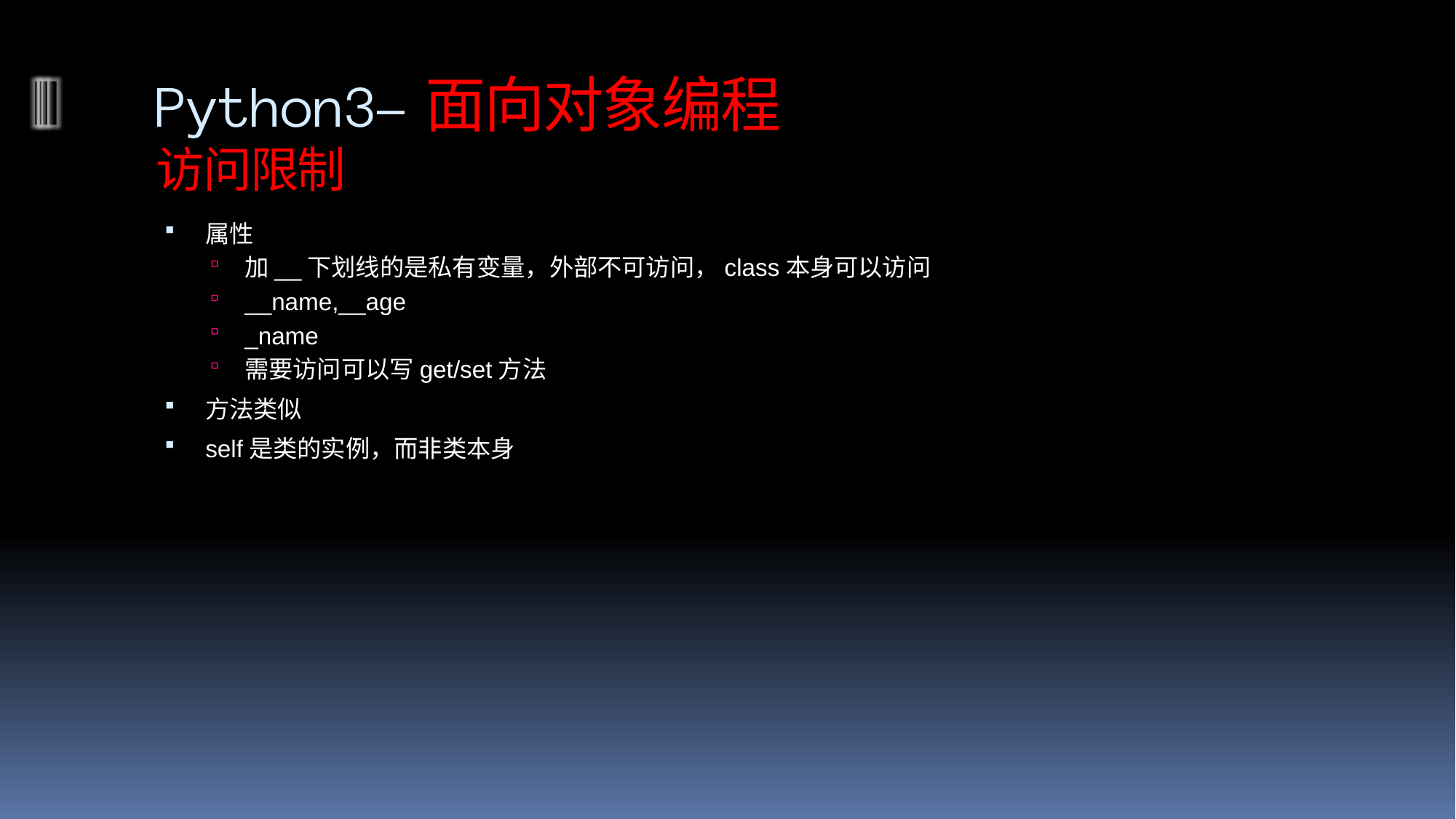

# Python3-面向对象编程 访问限制
属性
加__下划线的是私有变量，外部不可访问，class本身可以访问
__name,__age
_name
需要访问可以写get/set方法
方法类似
self是类的实例，而非类本身